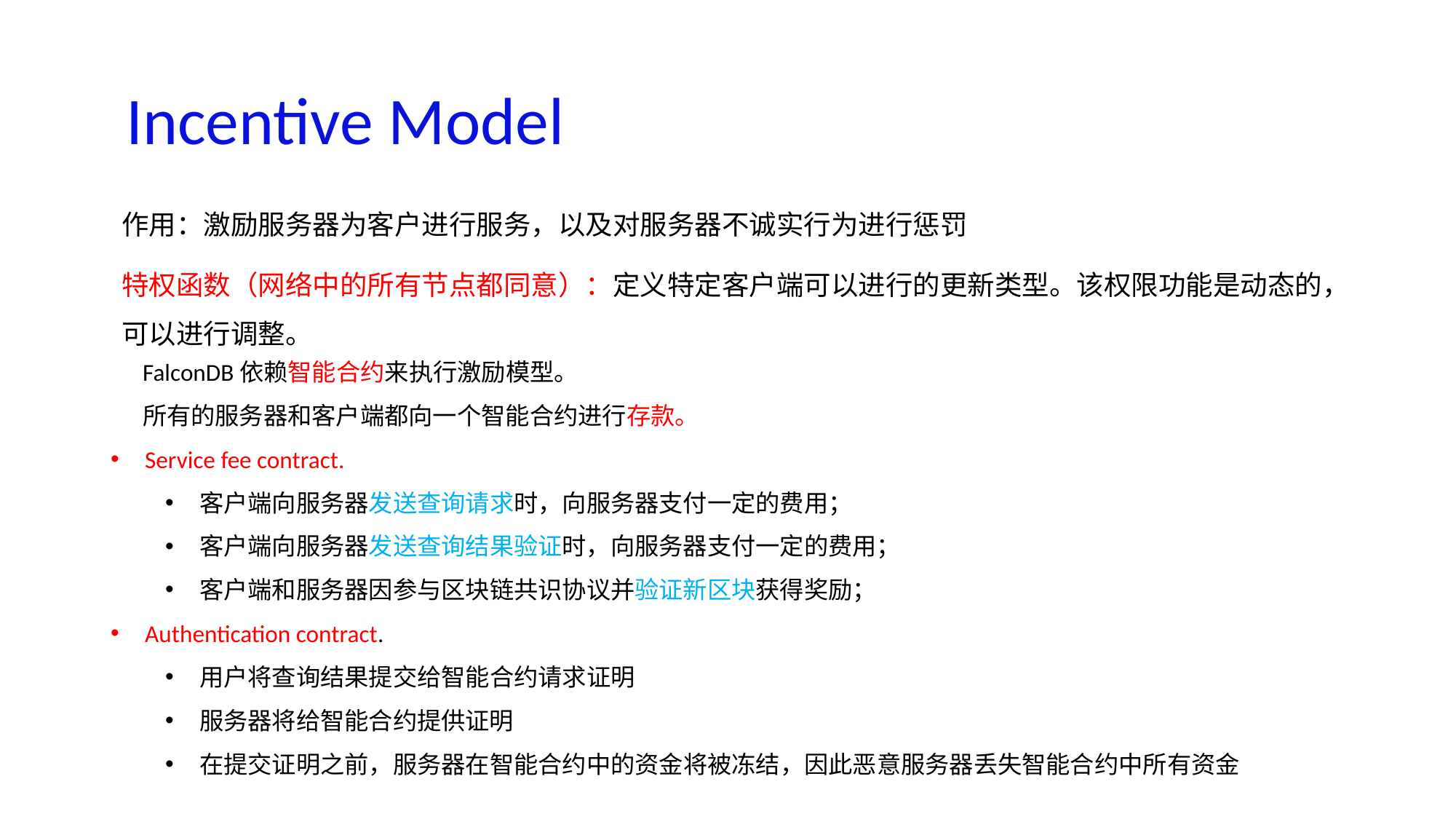

# Incentive Model
作用：激励服务器为客户进行服务，以及对服务器不诚实行为进行惩罚
特权函数（网络中的所有节点都同意）：定义特定客户端可以进行的更新类型。该权限功能是动态的，可以进行调整。
FalconDB依赖智能合约来执行激励模型。
所有的服务器和客户端都向一个智能合约进行存款。
Service fee contract.
客户端向服务器发送查询请求时，向服务器支付一定的费用；
客户端向服务器发送查询结果验证时，向服务器支付一定的费用；
客户端和服务器因参与区块链共识协议并验证新区块获得奖励；
Authentication contract.
用户将查询结果提交给智能合约请求证明
服务器将给智能合约提供证明
在提交证明之前，服务器在智能合约中的资金将被冻结，因此恶意服务器丢失智能合约中所有资金